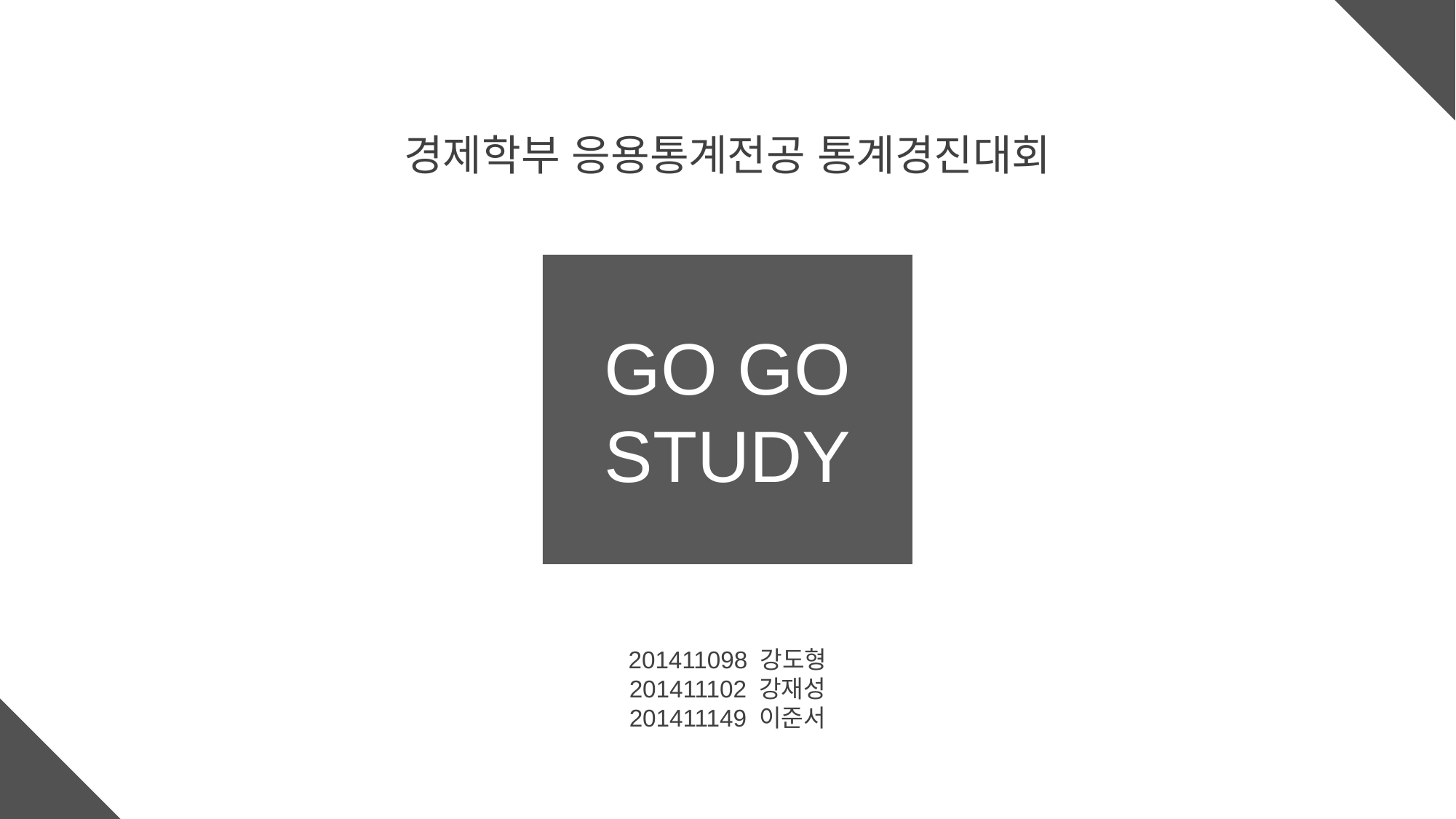

경제학부 응용통계전공 통계경진대회
GO GO
STUDY
201411098 강도형
201411102 강재성
201411149 이준서